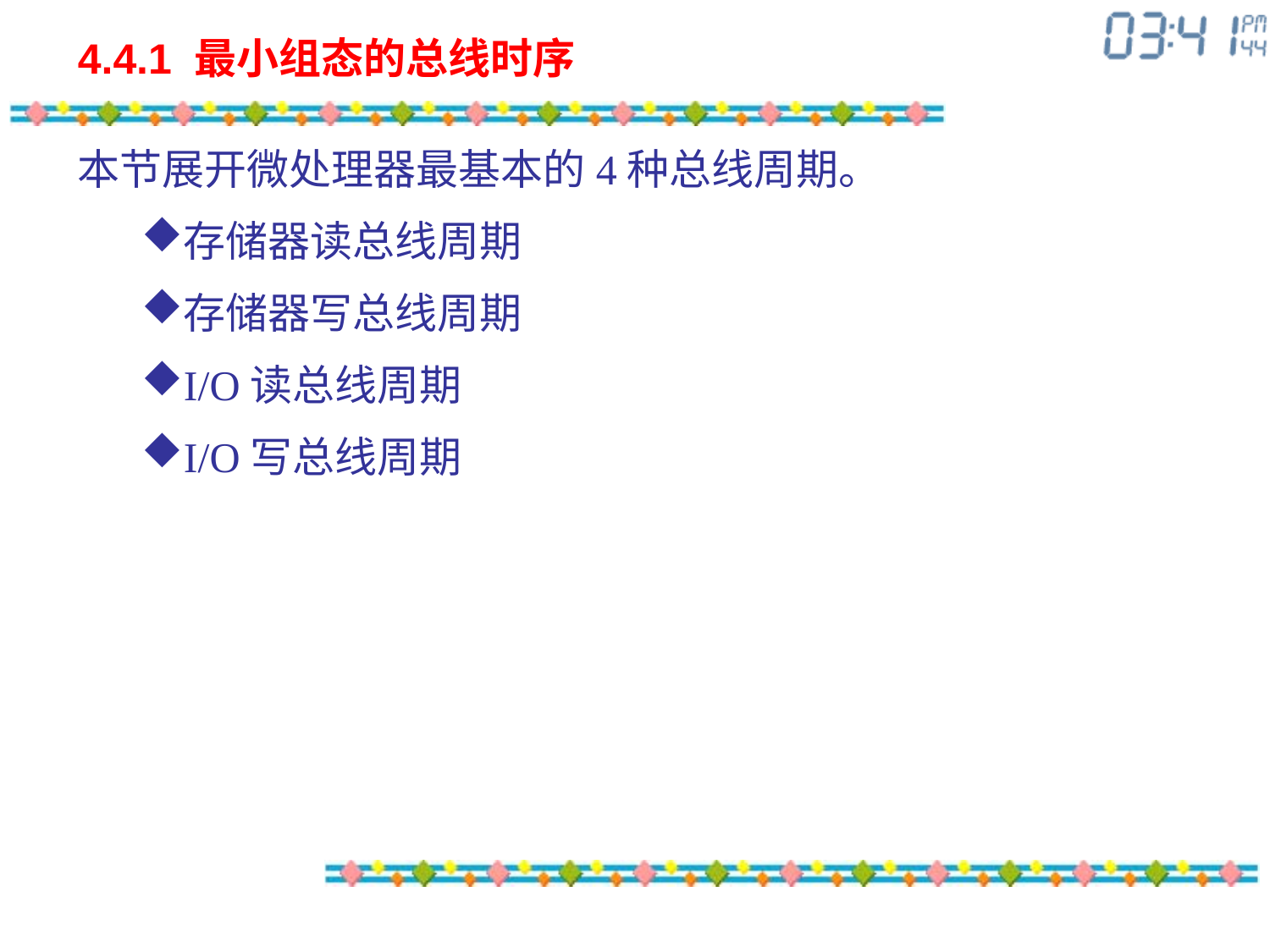

# 4.4.1 最小组态的总线时序
本节展开微处理器最基本的4种总线周期。
存储器读总线周期
存储器写总线周期
I/O读总线周期
I/O写总线周期